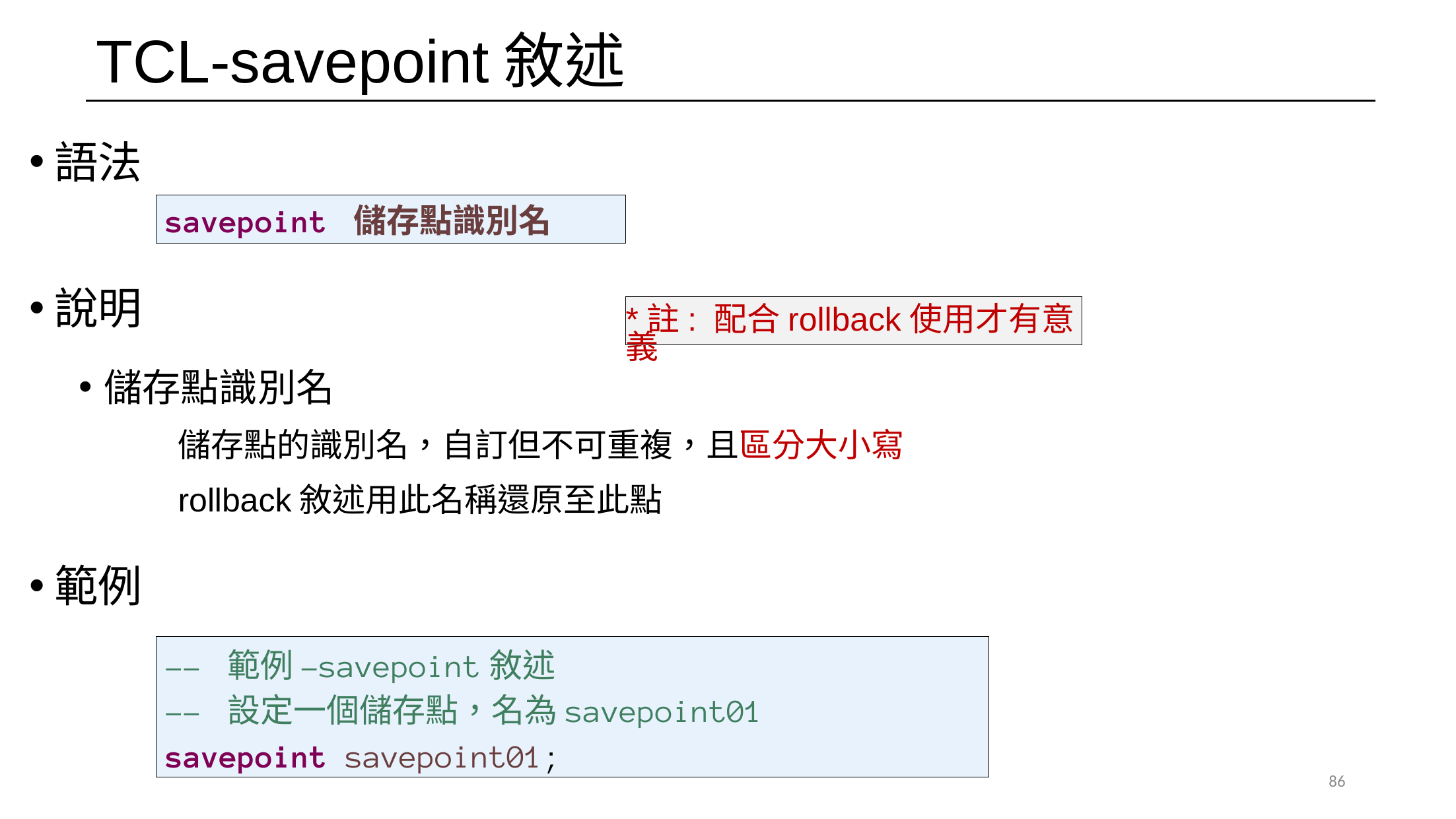

# TCL-savepoint敘述
語法

說明
儲存點識別名
	儲存點的識別名，自訂但不可重複，且區分大小寫
	rollback敘述用此名稱還原至此點
範例
savepoint 儲存點識別名
*註: 配合rollback使用才有意義
-- 範例-savepoint敘述
-- 設定一個儲存點，名為savepoint01
savepoint savepoint01;
86